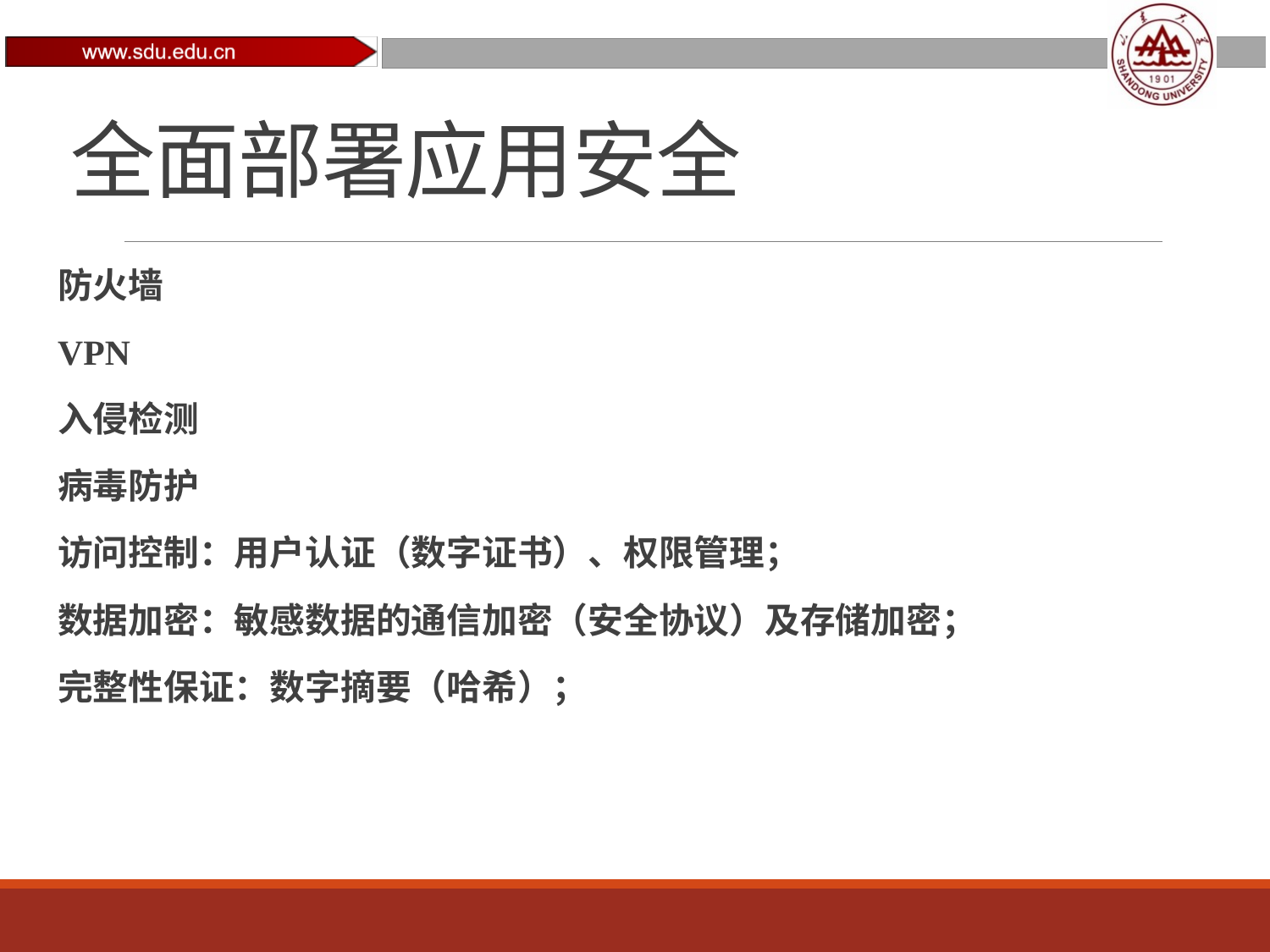

# 全面部署应用安全
防火墙
VPN
入侵检测
病毒防护
访问控制：用户认证（数字证书）、权限管理；
数据加密：敏感数据的通信加密（安全协议）及存储加密；
完整性保证：数字摘要（哈希）；